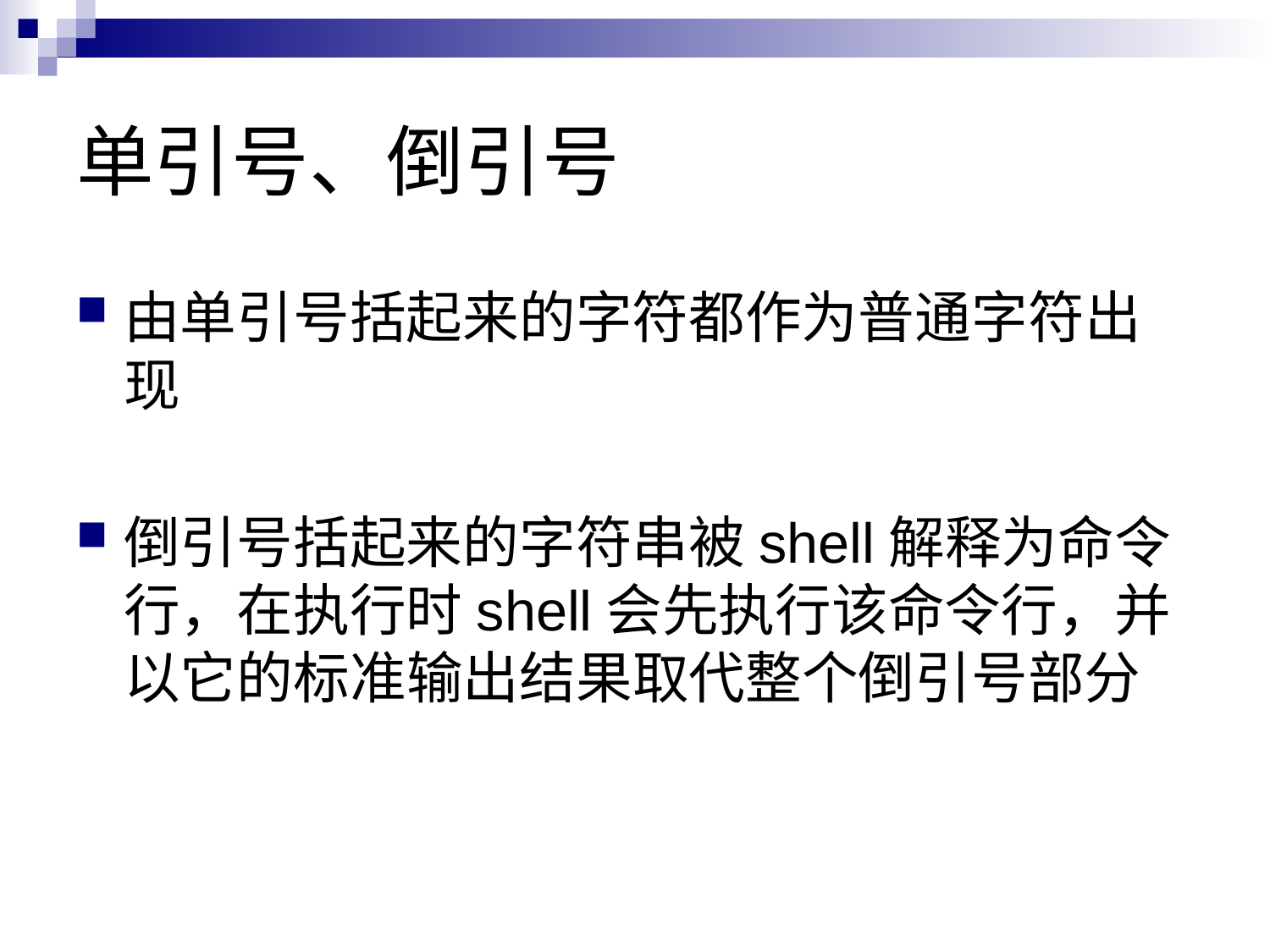

# 单引号、倒引号
由单引号括起来的字符都作为普通字符出现

倒引号括起来的字符串被shell解释为命令行，在执行时shell会先执行该命令行，并以它的标准输出结果取代整个倒引号部分